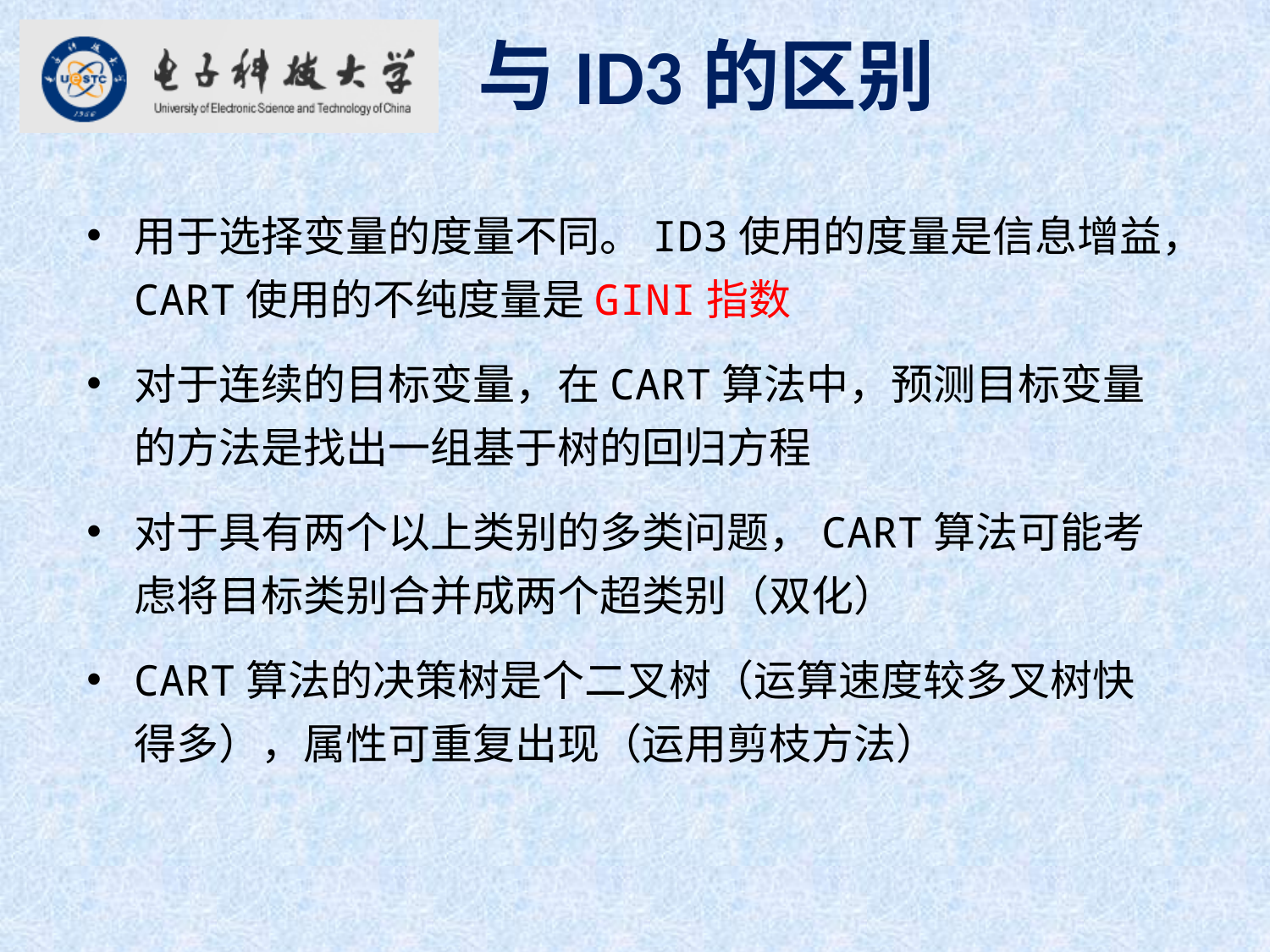

与ID3的区别
用于选择变量的度量不同。ID3使用的度量是信息增益，CART使用的不纯度量是GINI指数
对于连续的目标变量，在CART算法中，预测目标变量的方法是找出一组基于树的回归方程
对于具有两个以上类别的多类问题，CART算法可能考虑将目标类别合并成两个超类别（双化）
CART算法的决策树是个二叉树（运算速度较多叉树快得多），属性可重复出现（运用剪枝方法）